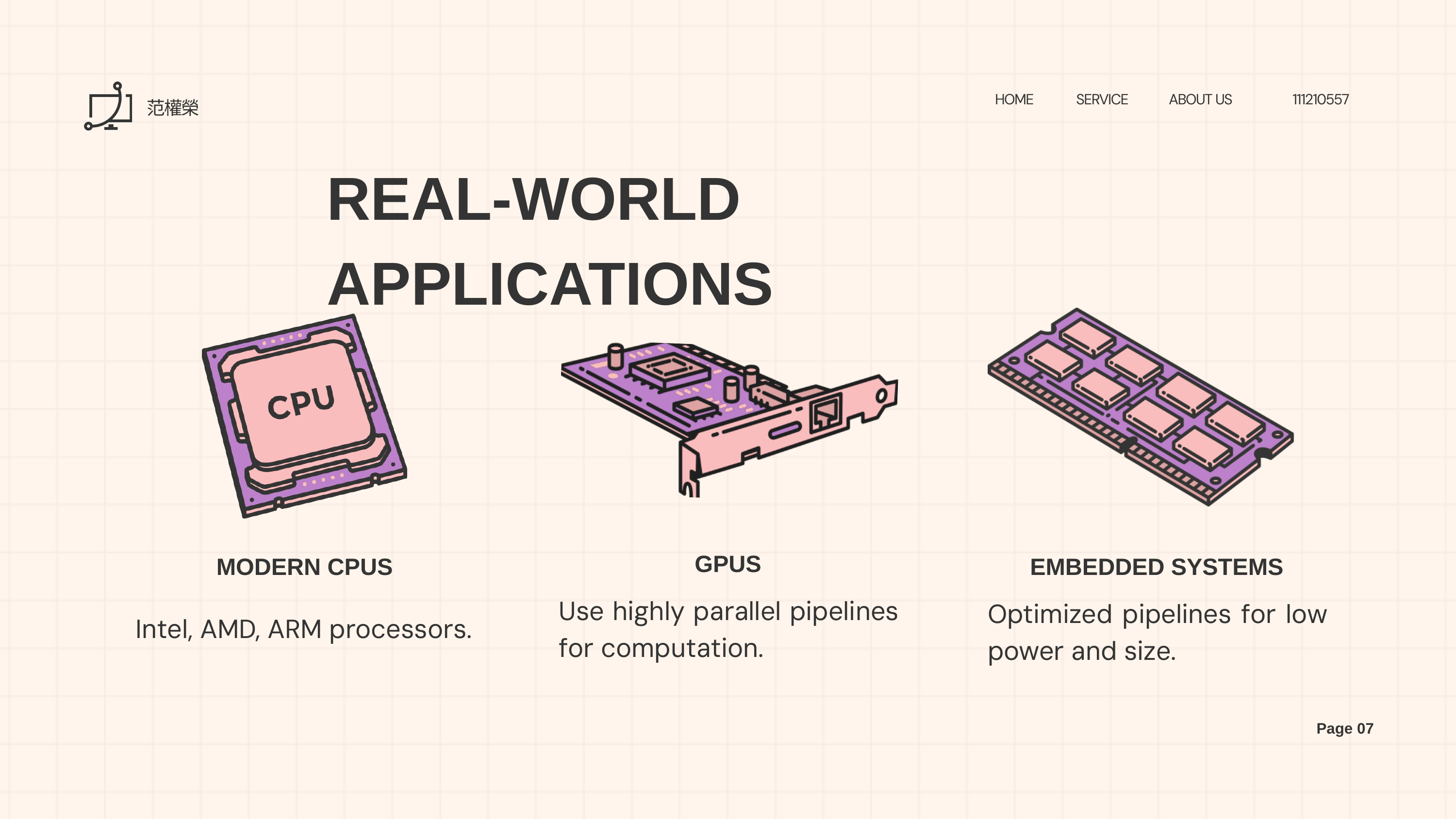

HOME
SERVICE
ABOUT US
111210557
范權榮
REAL-WORLD APPLICATIONS

GPUS

MODERN CPUS

EMBEDDED SYSTEMS

Use highly parallel pipelines for computation.

Optimized pipelines for low power and size.

Intel, AMD, ARM processors.

Page 07